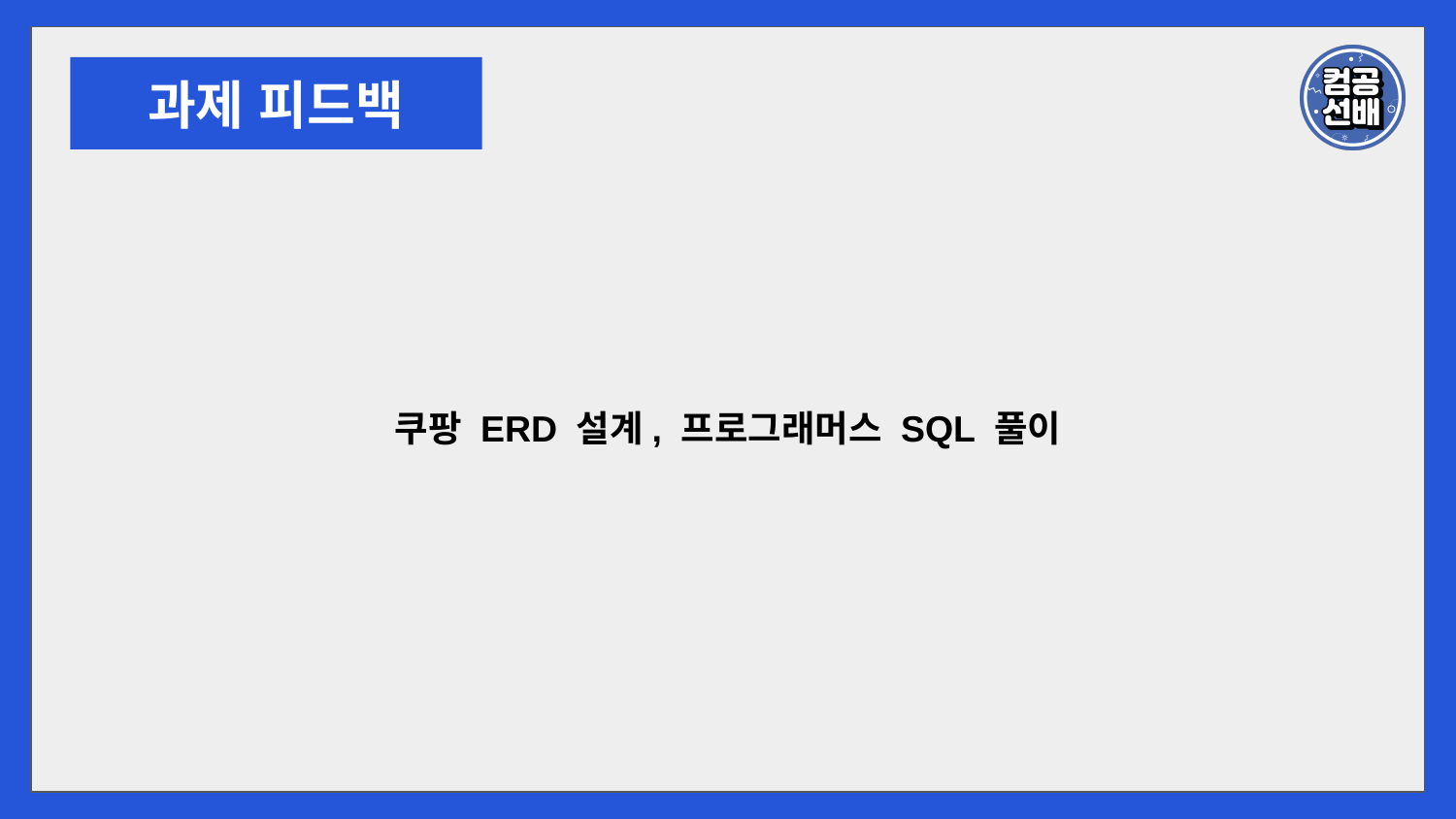

과제 피드백
쿠팡 ERD 설계, 프로그래머스 SQL 풀이